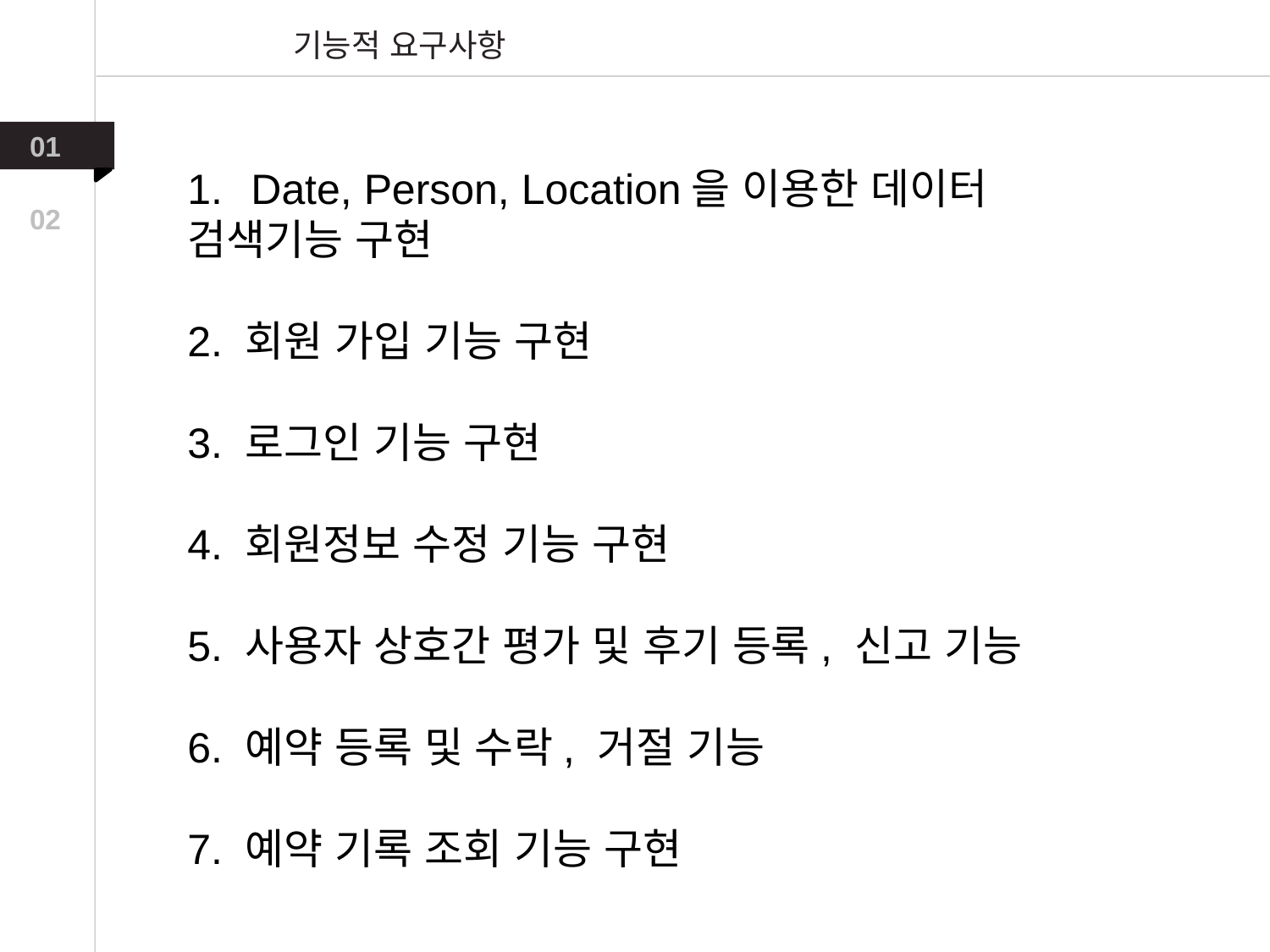

기능적 요구사항

01
Date, Person, Location을 이용한 데이터
검색기능 구현

2. 회원 가입 기능 구현

3. 로그인 기능 구현

4. 회원정보 수정 기능 구현

5. 사용자 상호간 평가 및 후기 등록, 신고 기능

6. 예약 등록 및 수락, 거절 기능

7. 예약 기록 조회 기능 구현

02